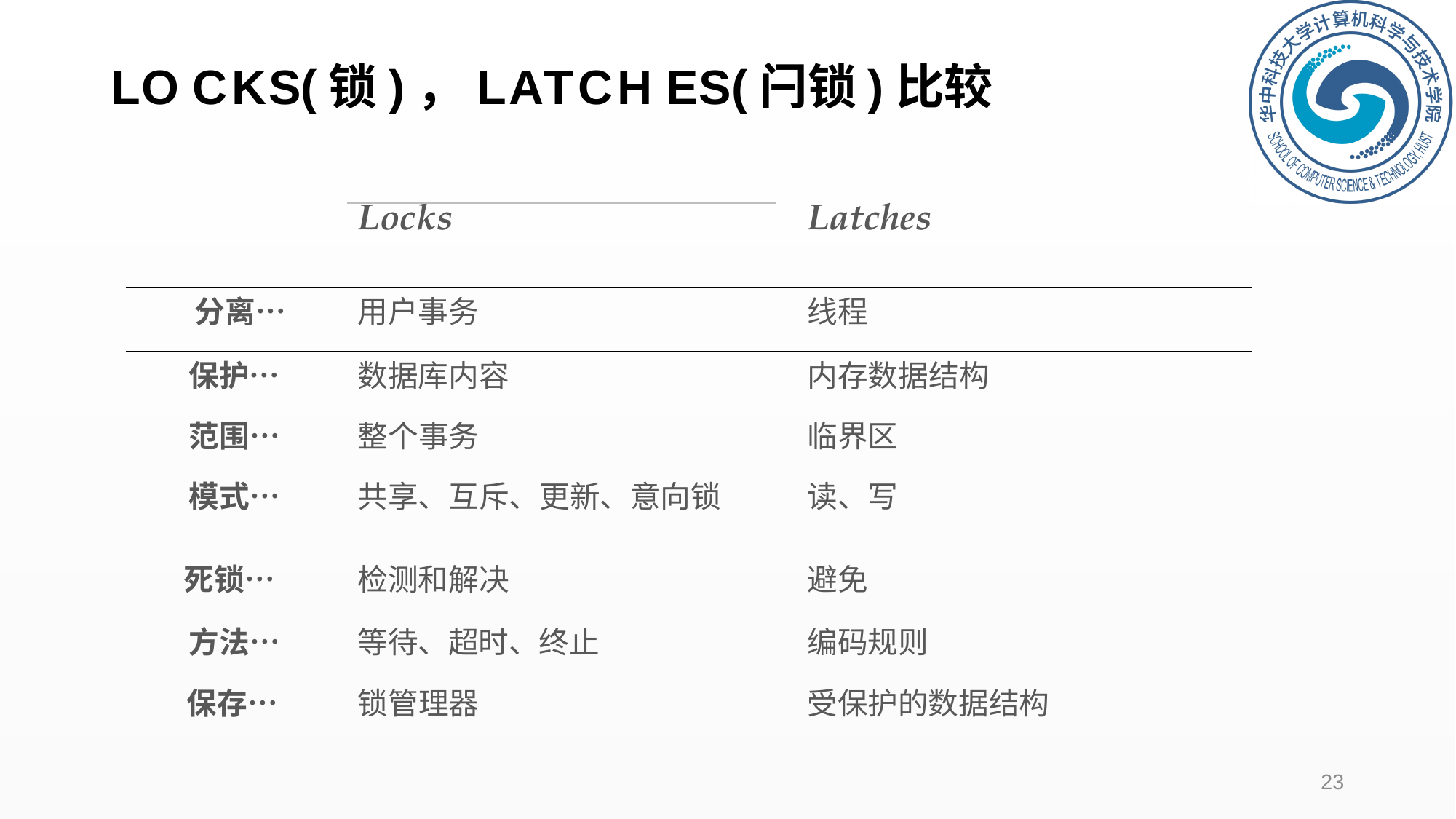

LO CKS(锁)，LATCH ES(闩锁)比较
|  | Locks | Latches |
| --- | --- | --- |
| 分离… | 用户事务 | 线程 |
| 保护… | 数据库内容 | 内存数据结构 |
| 范围… | 整个事务 | 临界区 |
| 模式… | 共享、互斥、更新、意向锁 | 读、写 |
| 死锁… | 检测和解决 | 避免 |
| 方法… | 等待、超时、终止 | 编码规则 |
| 保存… | 锁管理器 | 受保护的数据结构 |
23